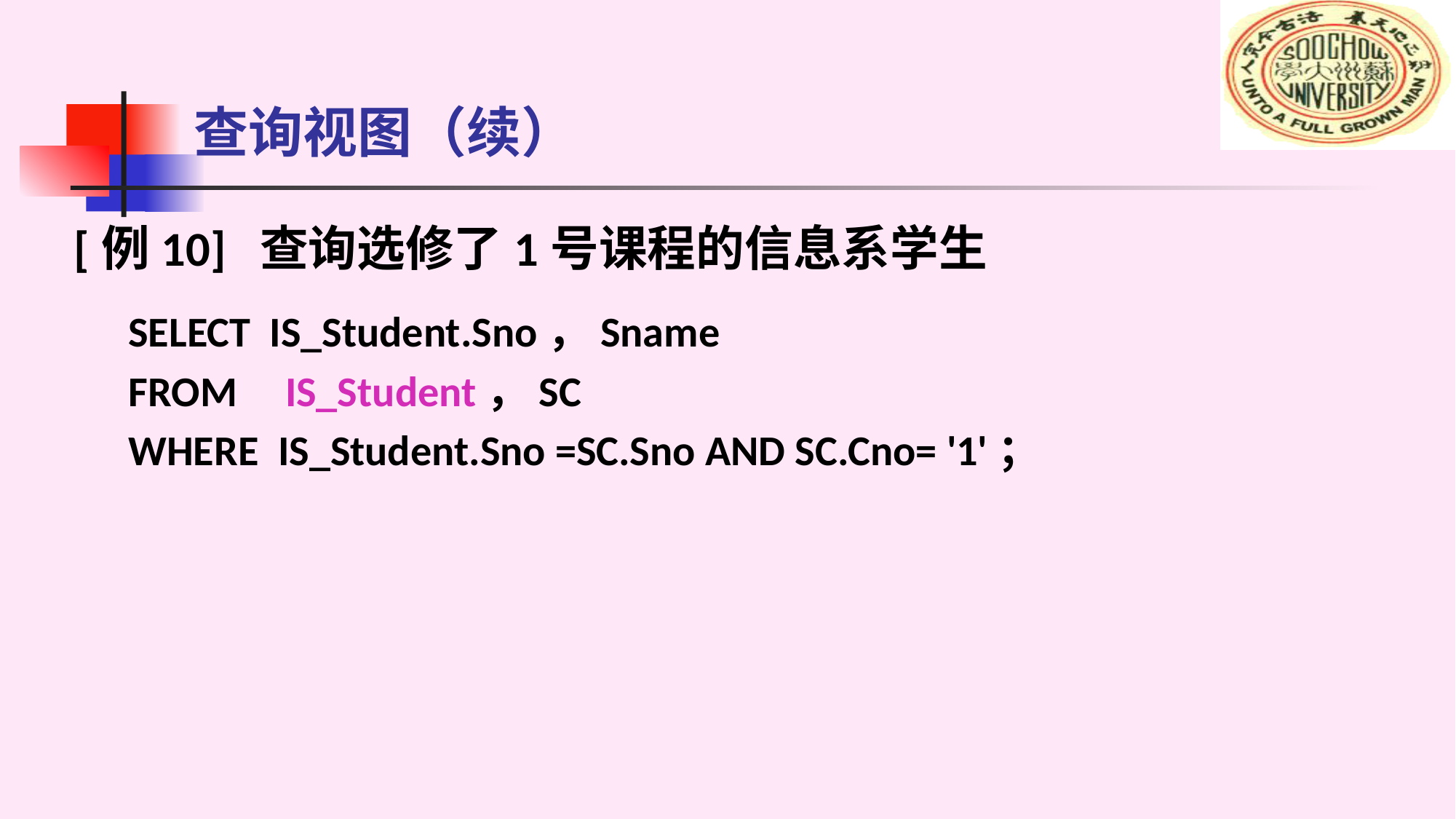

# 查询视图（续）
[例10]  查询选修了1号课程的信息系学生
SELECT  IS_Student.Sno，Sname
FROM     IS_Student，SC
WHERE  IS_Student.Sno =SC.Sno AND SC.Cno= '1'；